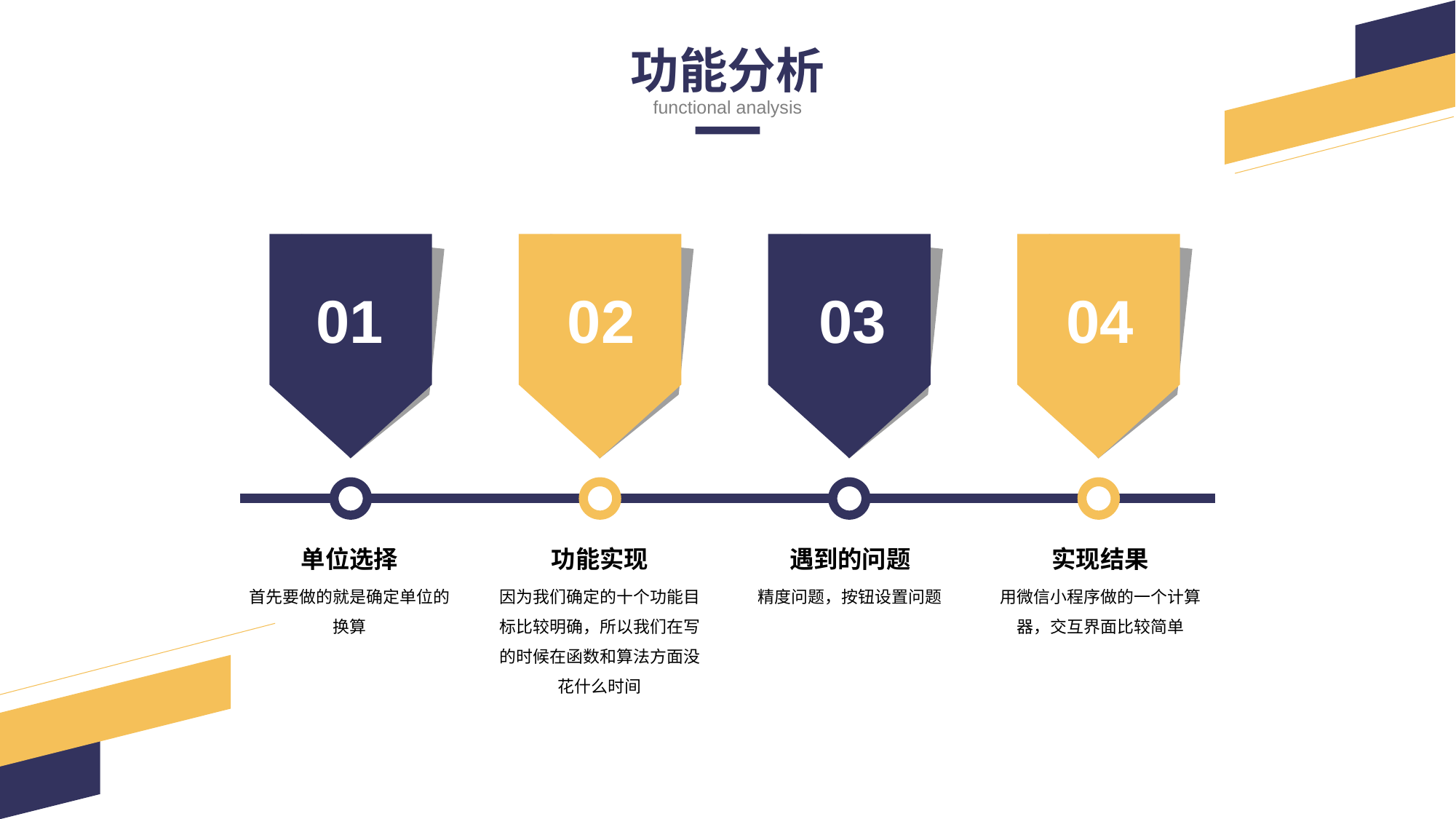

功能分析

functional analysis

01
02
03
04

单位选择
功能实现
遇到的问题
实现结果
首先要做的就是确定单位的换算
因为我们确定的十个功能目标比较明确，所以我们在写的时候在函数和算法方面没花什么时间
精度问题，按钮设置问题
用微信小程序做的一个计算器，交互界面比较简单